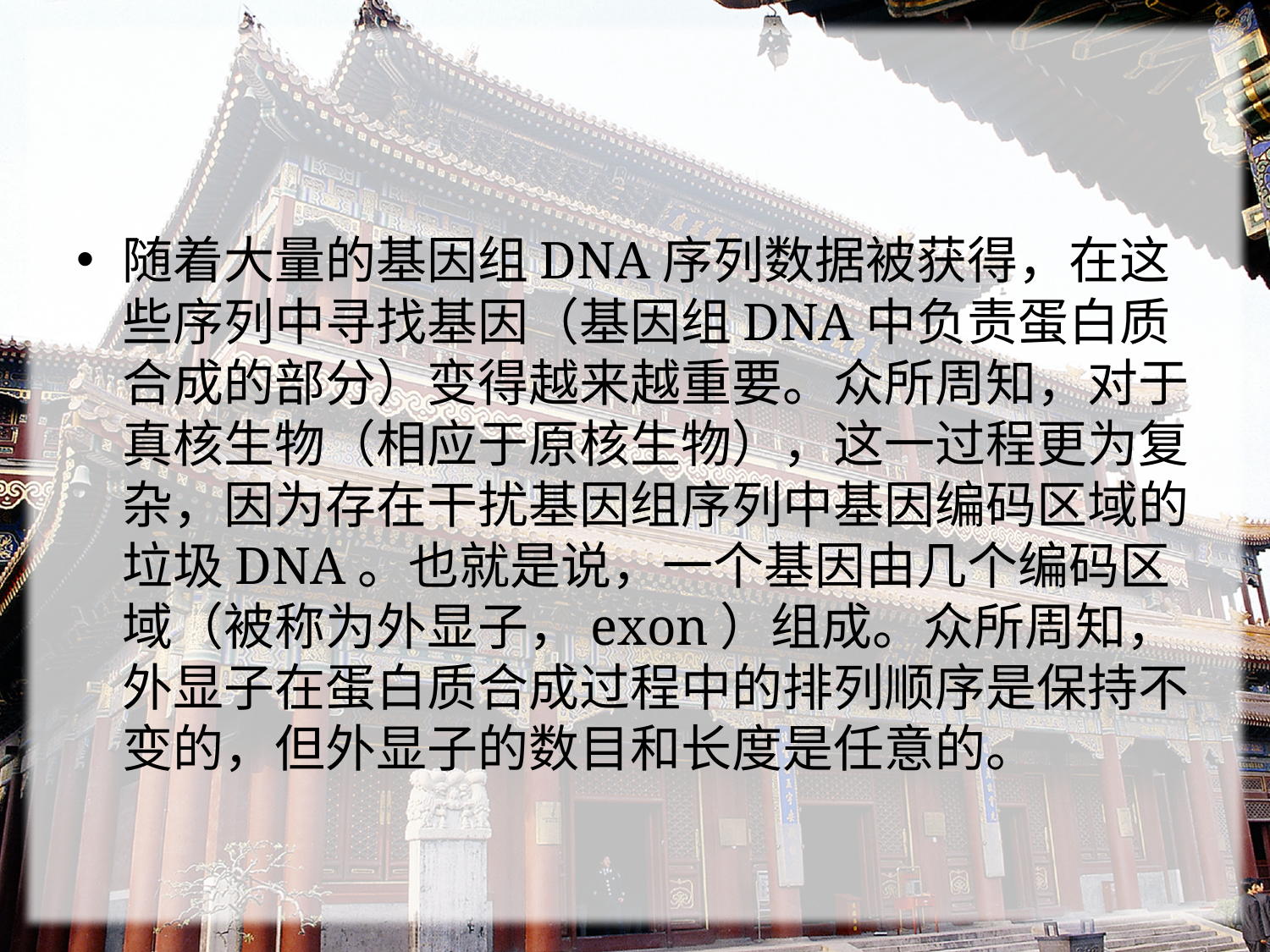

#
随着大量的基因组DNA序列数据被获得，在这些序列中寻找基因（基因组DNA中负责蛋白质合成的部分）变得越来越重要。众所周知，对于真核生物（相应于原核生物），这一过程更为复杂，因为存在干扰基因组序列中基因编码区域的垃圾DNA。也就是说，一个基因由几个编码区域（被称为外显子，exon）组成。众所周知，外显子在蛋白质合成过程中的排列顺序是保持不变的，但外显子的数目和长度是任意的。